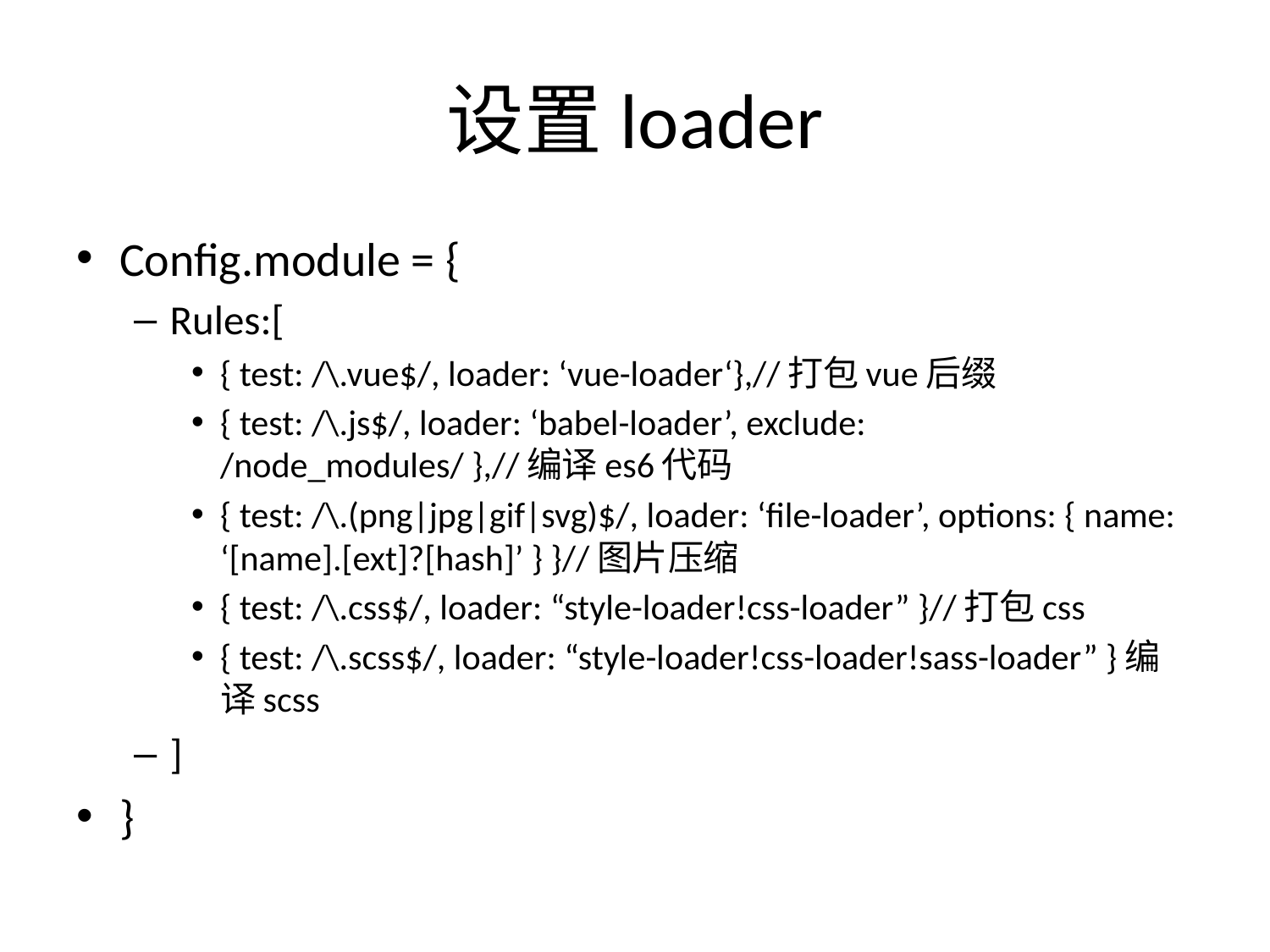

# 设置loader
Config.module = {
Rules:[
{ test: /\.vue$/, loader: ‘vue-loader‘},//打包vue后缀
{ test: /\.js$/, loader: ‘babel-loader’, exclude: /node_modules/ },//编译es6代码
{ test: /\.(png|jpg|gif|svg)$/, loader: ‘file-loader’, options: { name: ‘[name].[ext]?[hash]’ } }//图片压缩
{ test: /\.css$/, loader: “style-loader!css-loader” }//打包css
{ test: /\.scss$/, loader: “style-loader!css-loader!sass-loader” }编译scss
]
}